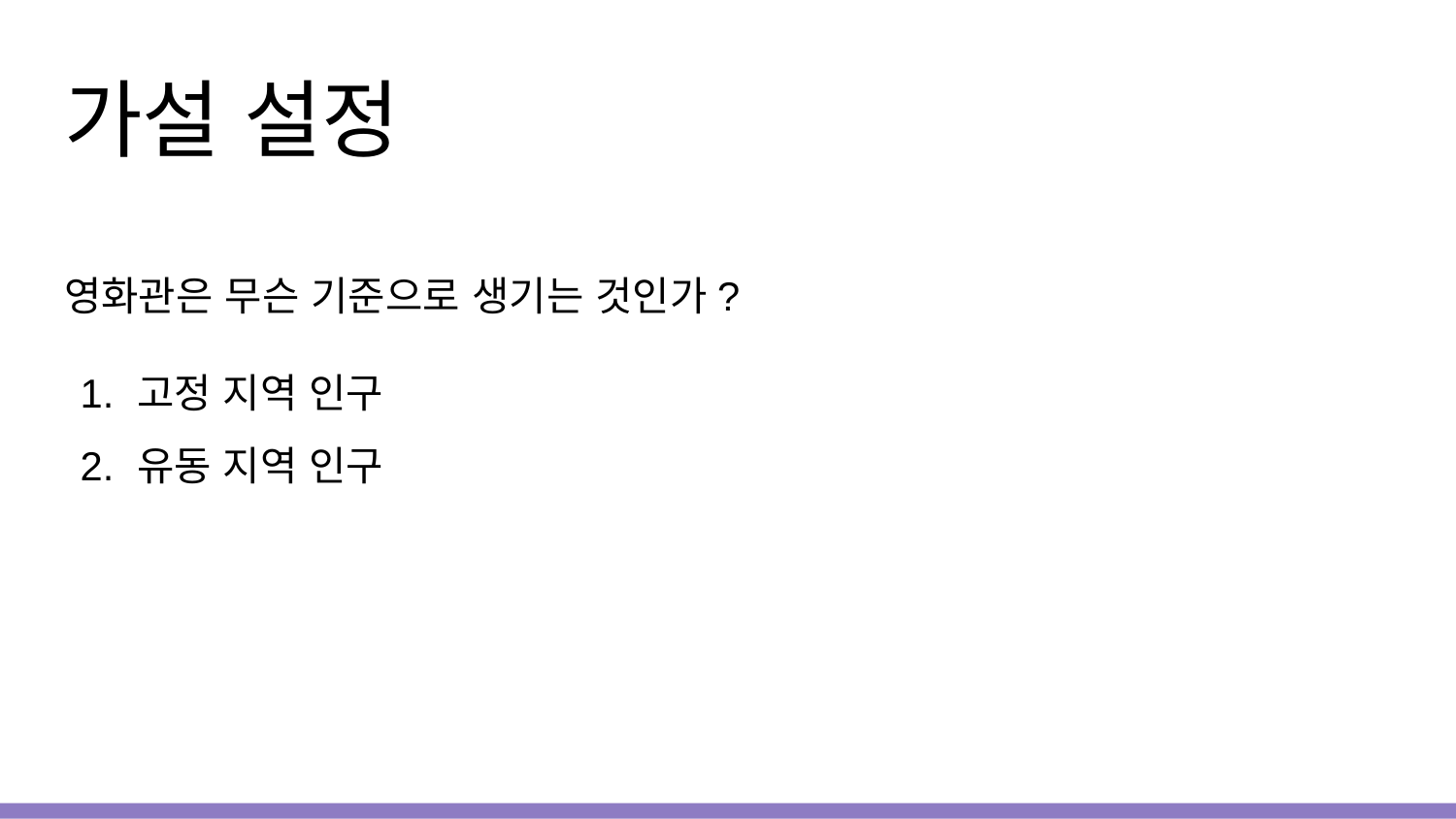

# 가설 설정
영화관은 무슨 기준으로 생기는 것인가?
고정 지역 인구
유동 지역 인구